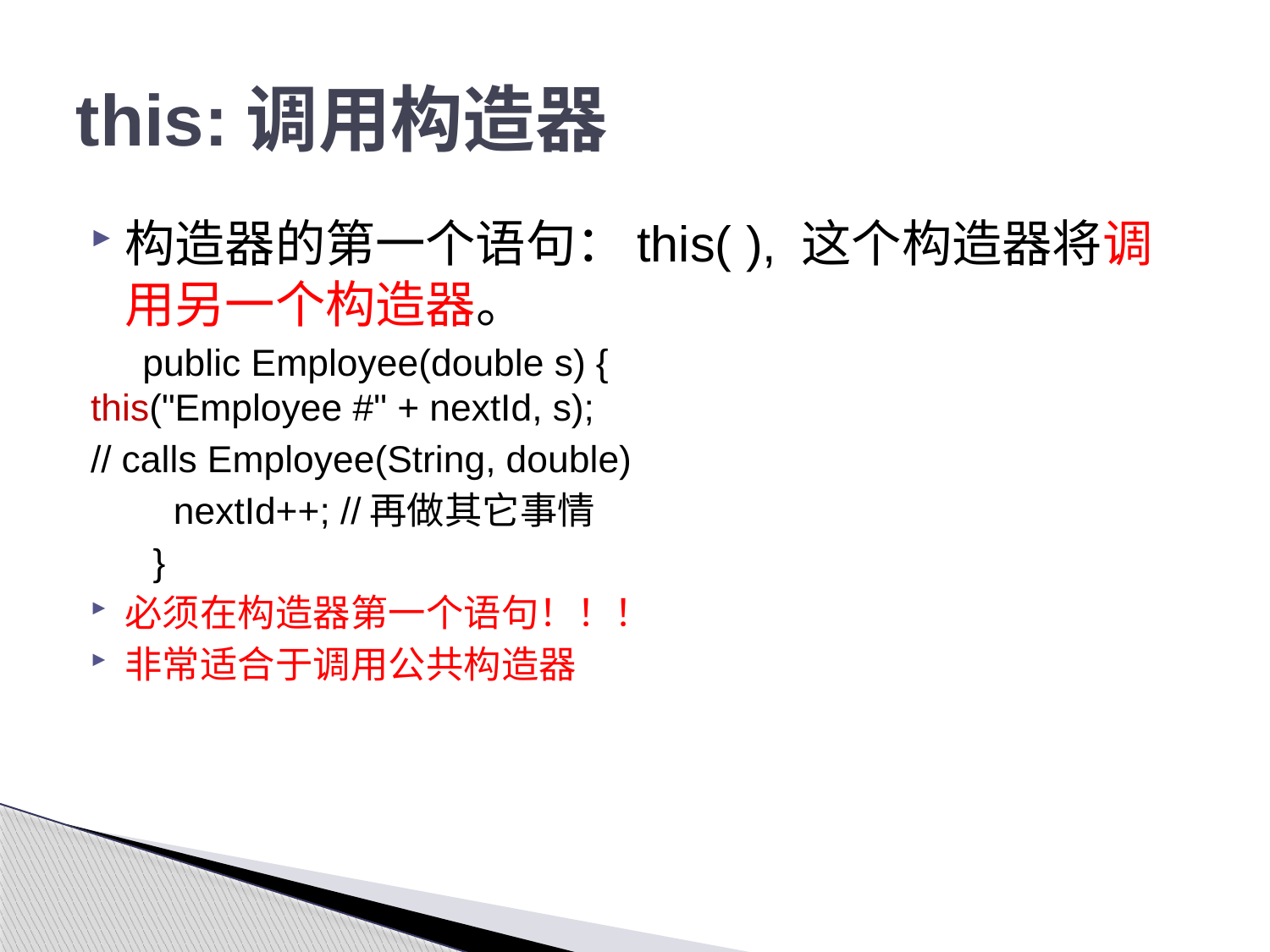

# this:调用构造器
构造器的第一个语句：this( ), 这个构造器将调用另一个构造器。
     public Employee(double s) {
	this("Employee #" + nextId, s);
	// calls Employee(String, double)
        nextId++; //再做其它事情
      }
必须在构造器第一个语句！！！
非常适合于调用公共构造器